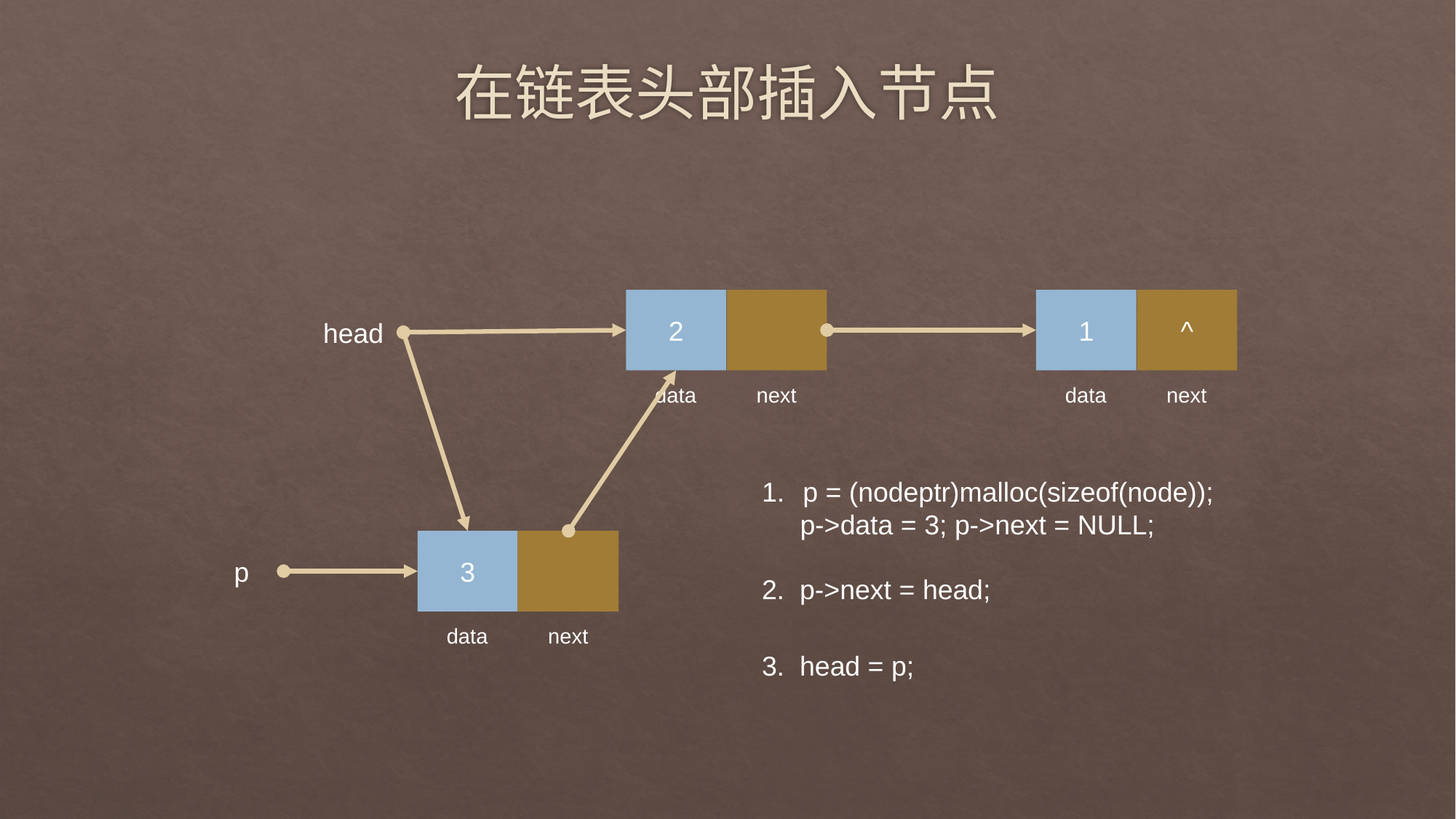

# 在链表头部插入节点
2
data

next
1
data
^
next
head
p = (nodeptr)malloc(sizeof(node));
     p->data = 3; p->next = NULL;
3
data
^
next
p

2.  p->next = head;
3.  head = p;